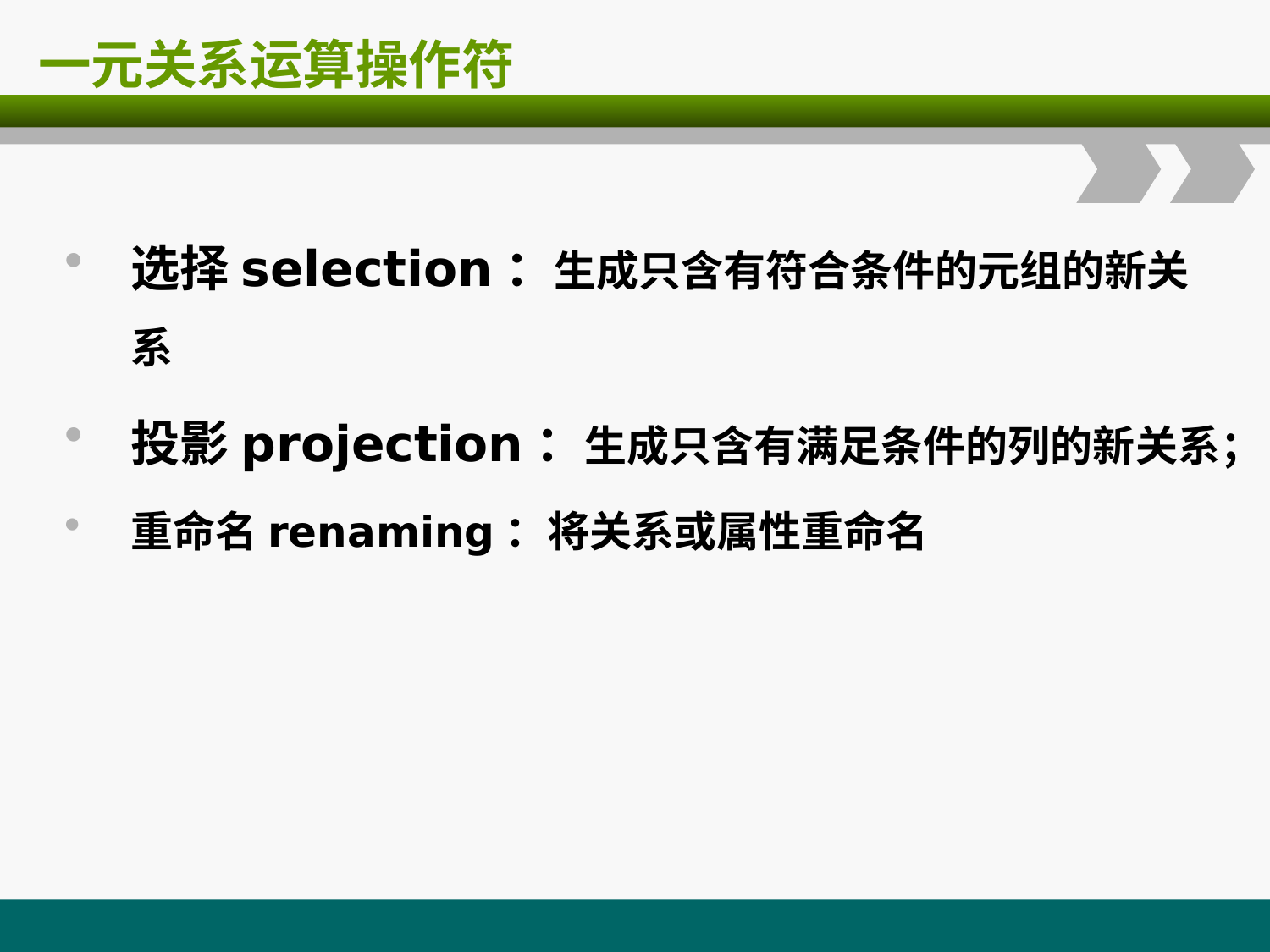

# 一元关系运算操作符
选择selection：生成只含有符合条件的元组的新关系
投影projection：生成只含有满足条件的列的新关系；
重命名renaming：将关系或属性重命名